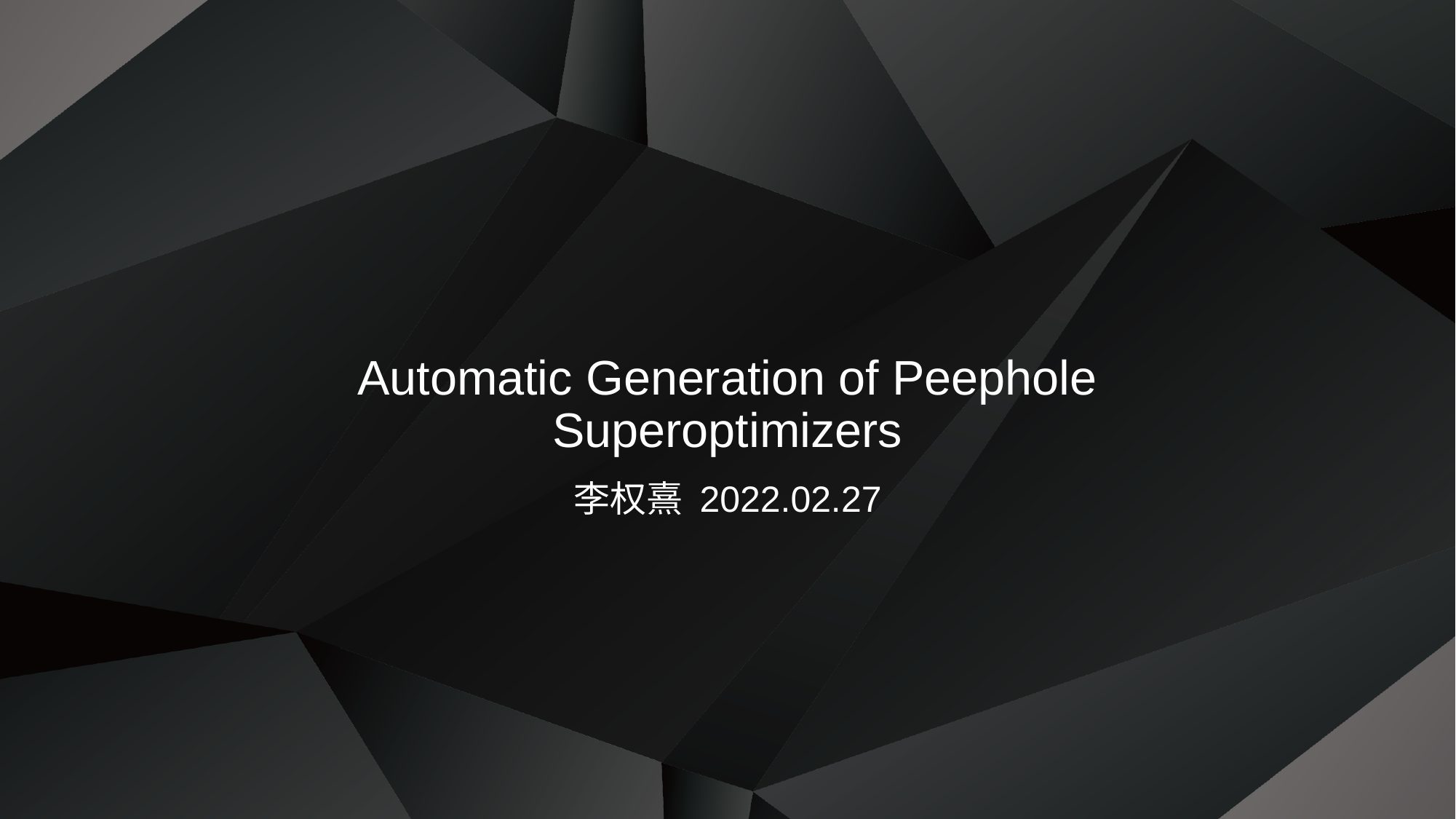

# Automatic Generation of Peephole Superoptimizers
李权熹 2022.02.27